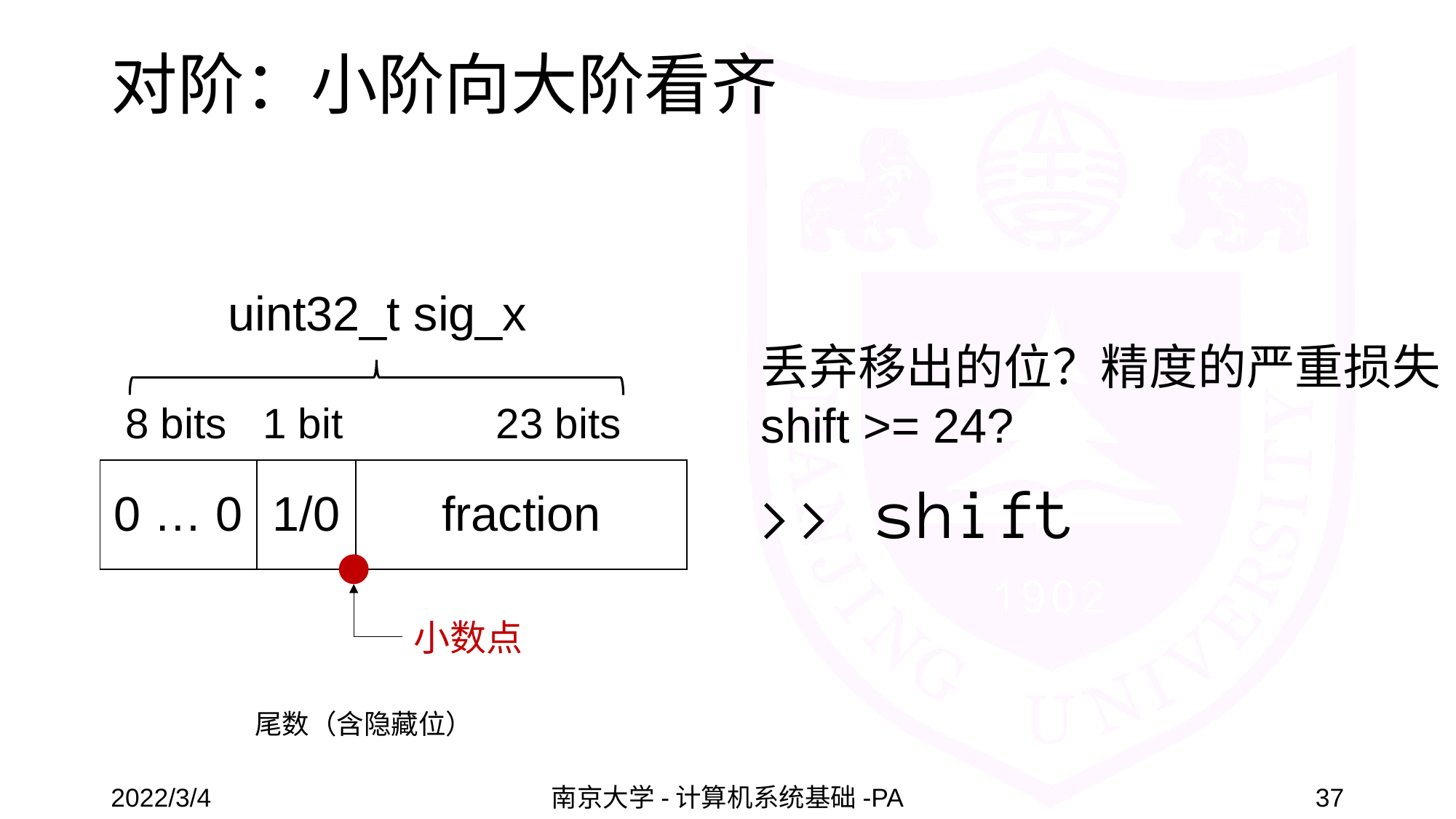

# 对阶：小阶向大阶看齐

uint32_t sig_x
丢弃移出的位？精度的严重损失
shift >= 24?
8 bits
1 bit
23 bits
| 0 … 0 | 1/0 | fraction |
| --- | --- | --- |
>> shift

小数点
尾数（含隐藏位）
2022/3/4
南京大学-计算机系统基础-PA
37